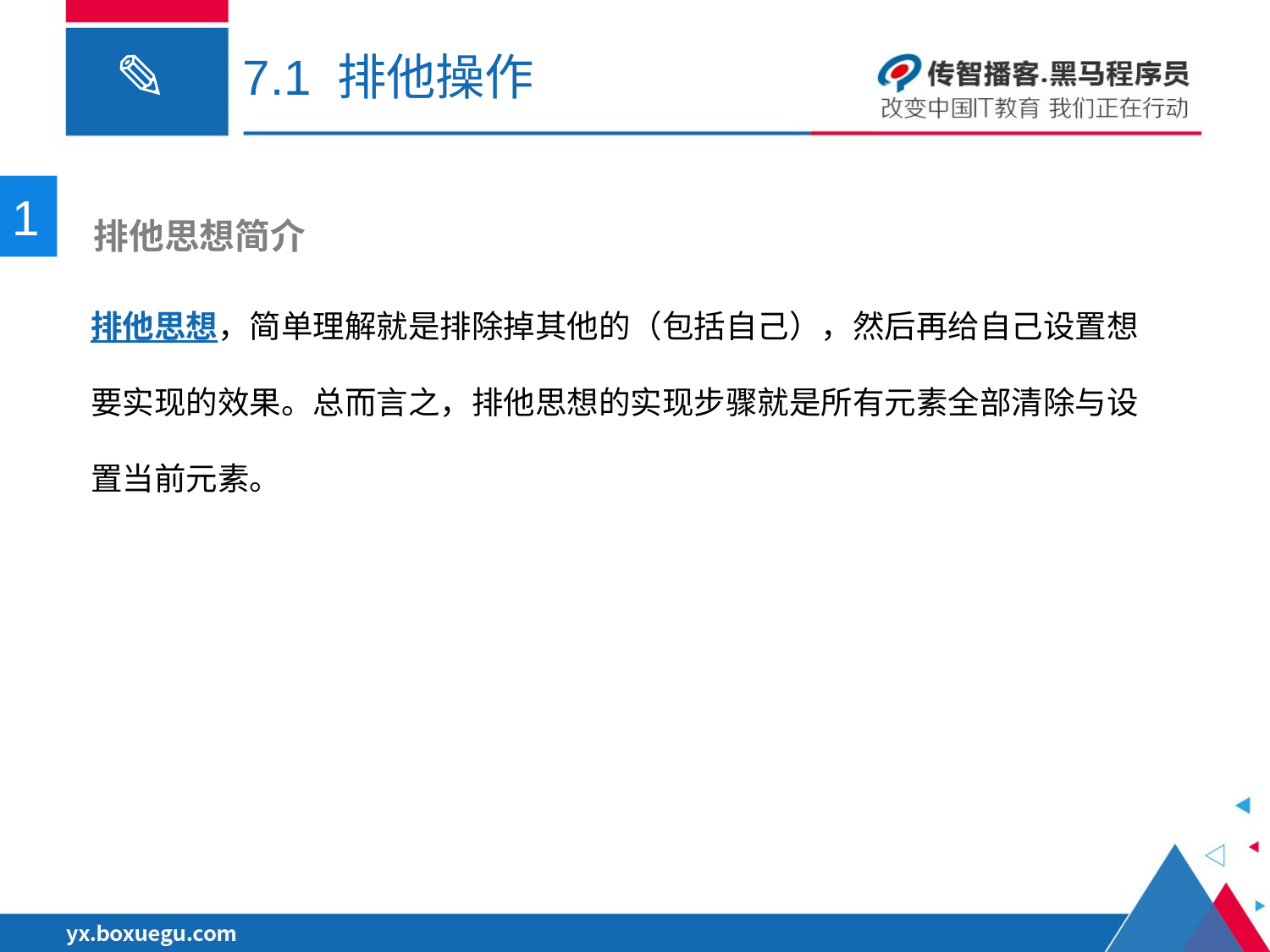

# 7.1 排他操作

1
  排他思想简介
排他思想，简单理解就是排除掉其他的（包括自己），然后再给自己设置想要实现的效果。总而言之，排他思想的实现步骤就是所有元素全部清除与设置当前元素。